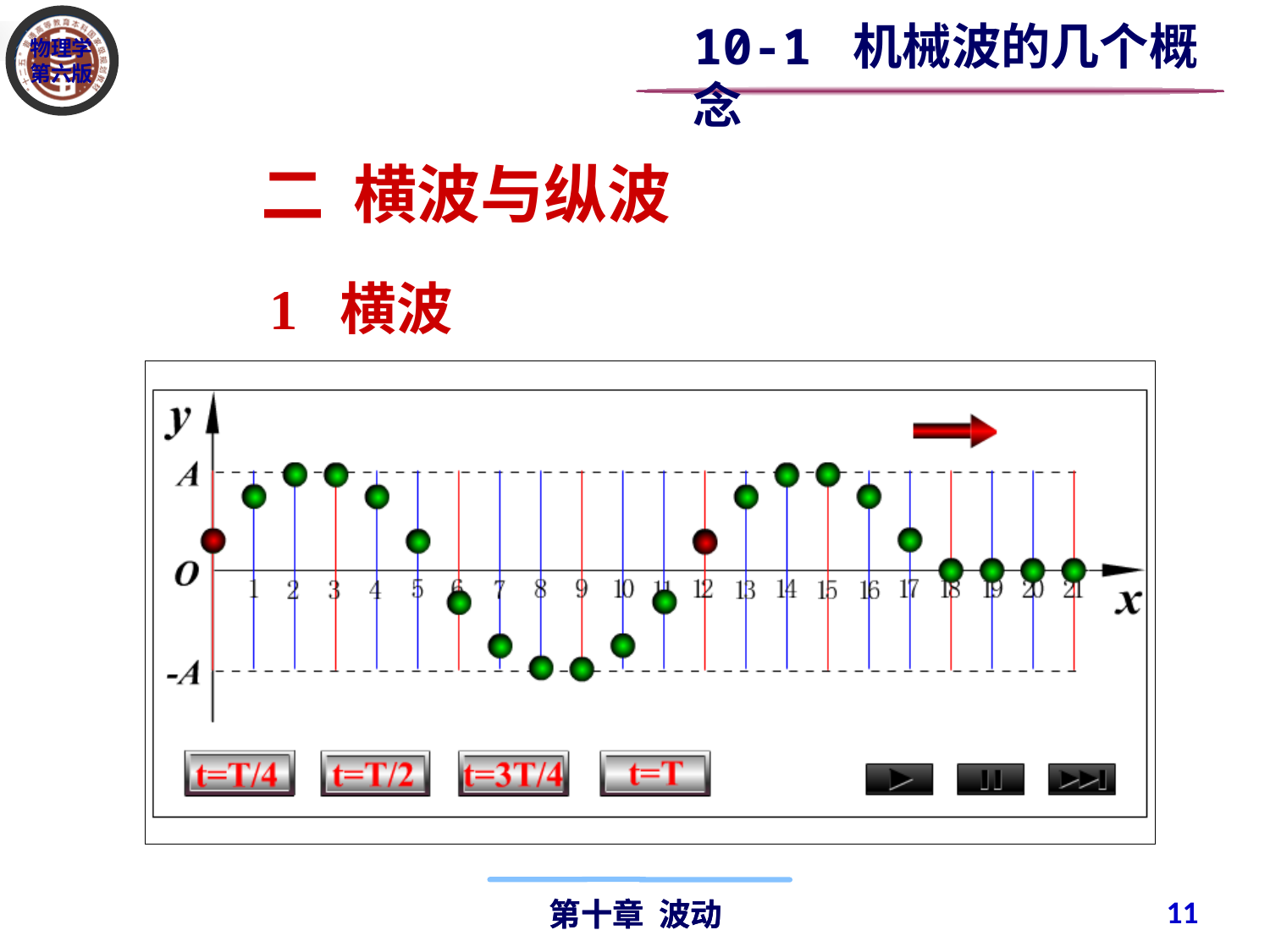

10-1 机械波的几个概念

二  横波与纵波
1  横波
11